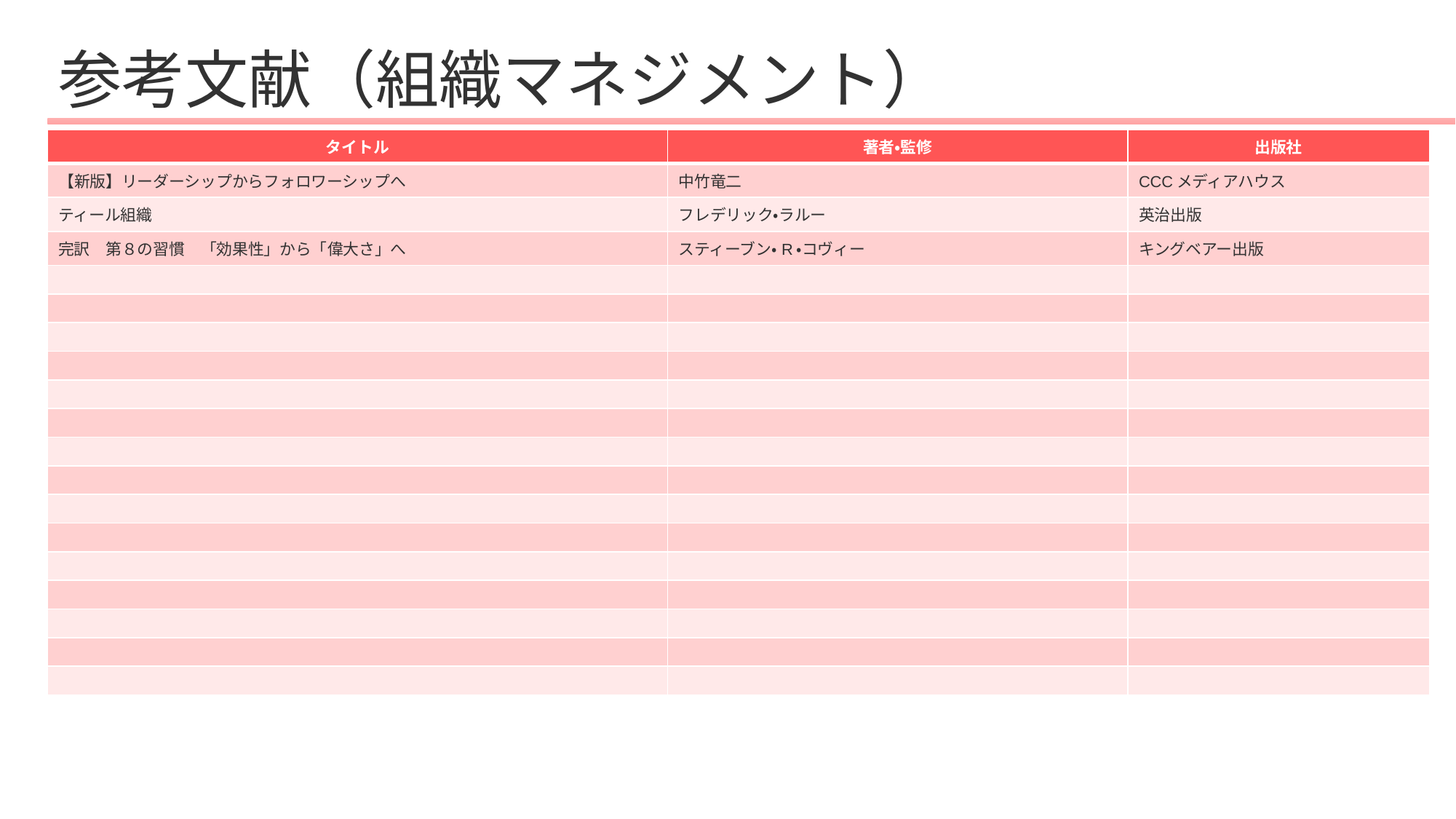

# 参考文献（組織マネジメント）
| タイトル | 著者・監修 | 出版社 |
| --- | --- | --- |
| 【新版】リーダーシップからフォロワーシップへ | 中竹竜二 | CCCメディアハウス |
| ティール組織 | フレデリック・ラルー | 英治出版 |
| 完訳　第８の習慣　「効果性」から「偉大さ」へ | スティーブン・R・コヴィー | キングベアー出版 |
|  |  |  |
|  |  |  |
|  |  |  |
|  |  |  |
|  |  |  |
|  |  |  |
|  |  |  |
|  |  |  |
|  |  |  |
|  |  |  |
|  |  |  |
|  |  |  |
|  |  |  |
|  |  |  |
|  |  |  |
85